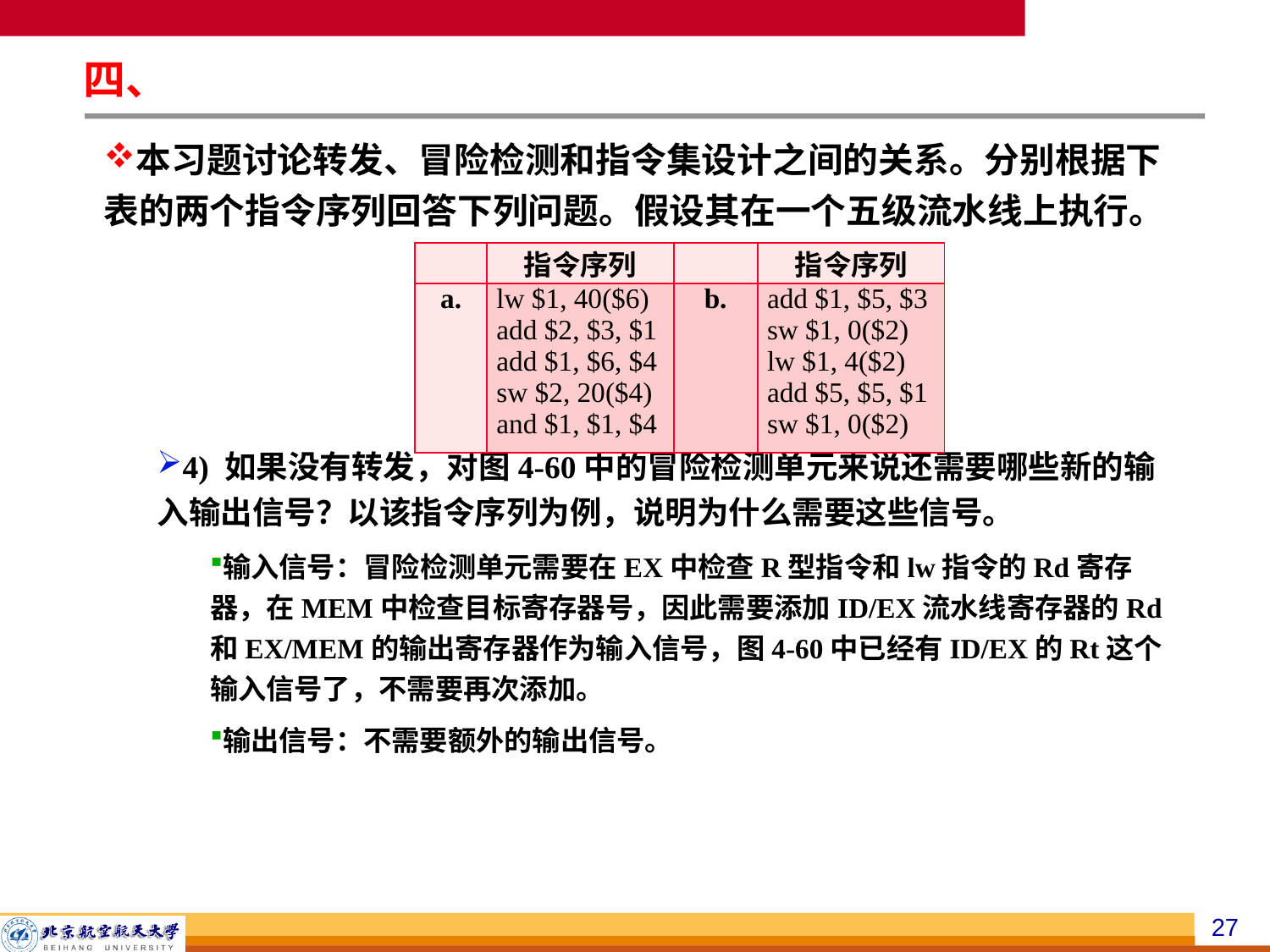

四、
本习题讨论转发、冒险检测和指令集设计之间的关系。分别根据下表的两个指令序列回答下列问题。假设其在一个五级流水线上执行。

4) 如果没有转发，对图4-60中的冒险检测单元来说还需要哪些新的输入输出信号？以该指令序列为例，说明为什么需要这些信号。
输入信号：冒险检测单元需要在EX中检查R型指令和lw指令的Rd寄存器，在MEM中检查目标寄存器号，因此需要添加ID/EX流水线寄存器的Rd和EX/MEM的输出寄存器作为输入信号，图4-60中已经有ID/EX的Rt这个输入信号了，不需要再次添加。
输出信号：不需要额外的输出信号。
|  | 指令序列 |  | 指令序列 |
| --- | --- | --- | --- |
| a. | lw $1, 40($6) add $2, $3, $1 add $1, $6, $4 sw $2, 20($4) and $1, $1, $4 | b. | add $1, $5, $3 sw $1, 0($2) lw $1, 4($2) add $5, $5, $1 sw $1, 0($2) |